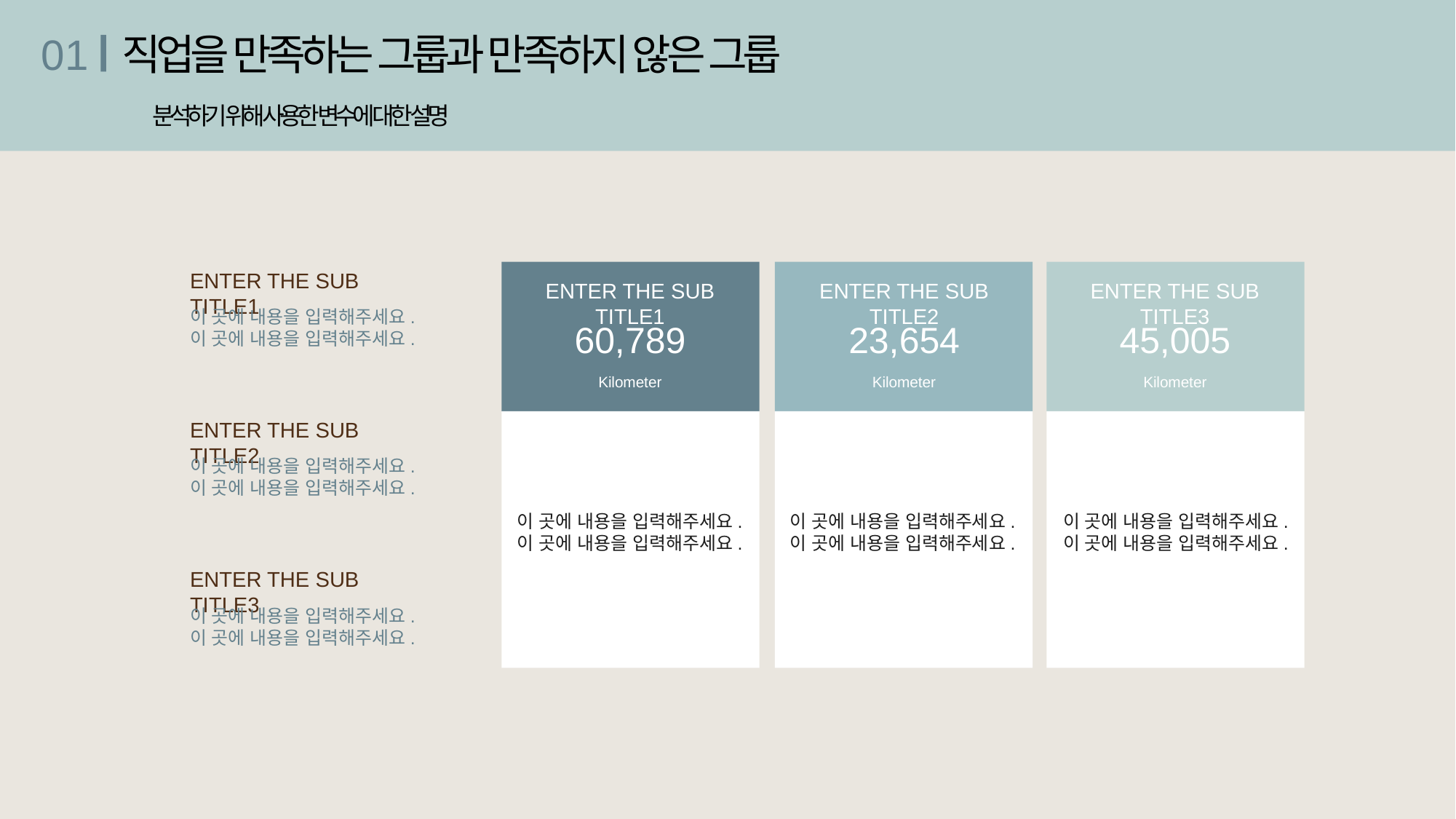

01
직업을 만족하는 그룹과 만족하지 않은 그룹

분석하기 위해 사용한 변수에 대한 설명
ENTER THE SUB TITLE1

ENTER THE SUB TITLE1
ENTER THE SUB TITLE2
ENTER THE SUB TITLE3
이 곳에 내용을 입력해주세요. 이 곳에 내용을 입력해주세요.
60,789
23,654
45,005
Kilometer
Kilometer
Kilometer
ENTER THE SUB TITLE2

이 곳에 내용을 입력해주세요. 이 곳에 내용을 입력해주세요.
이 곳에 내용을 입력해주세요. 이 곳에 내용을 입력해주세요.
이 곳에 내용을 입력해주세요. 이 곳에 내용을 입력해주세요.
이 곳에 내용을 입력해주세요. 이 곳에 내용을 입력해주세요.
ENTER THE SUB TITLE3
이 곳에 내용을 입력해주세요. 이 곳에 내용을 입력해주세요.